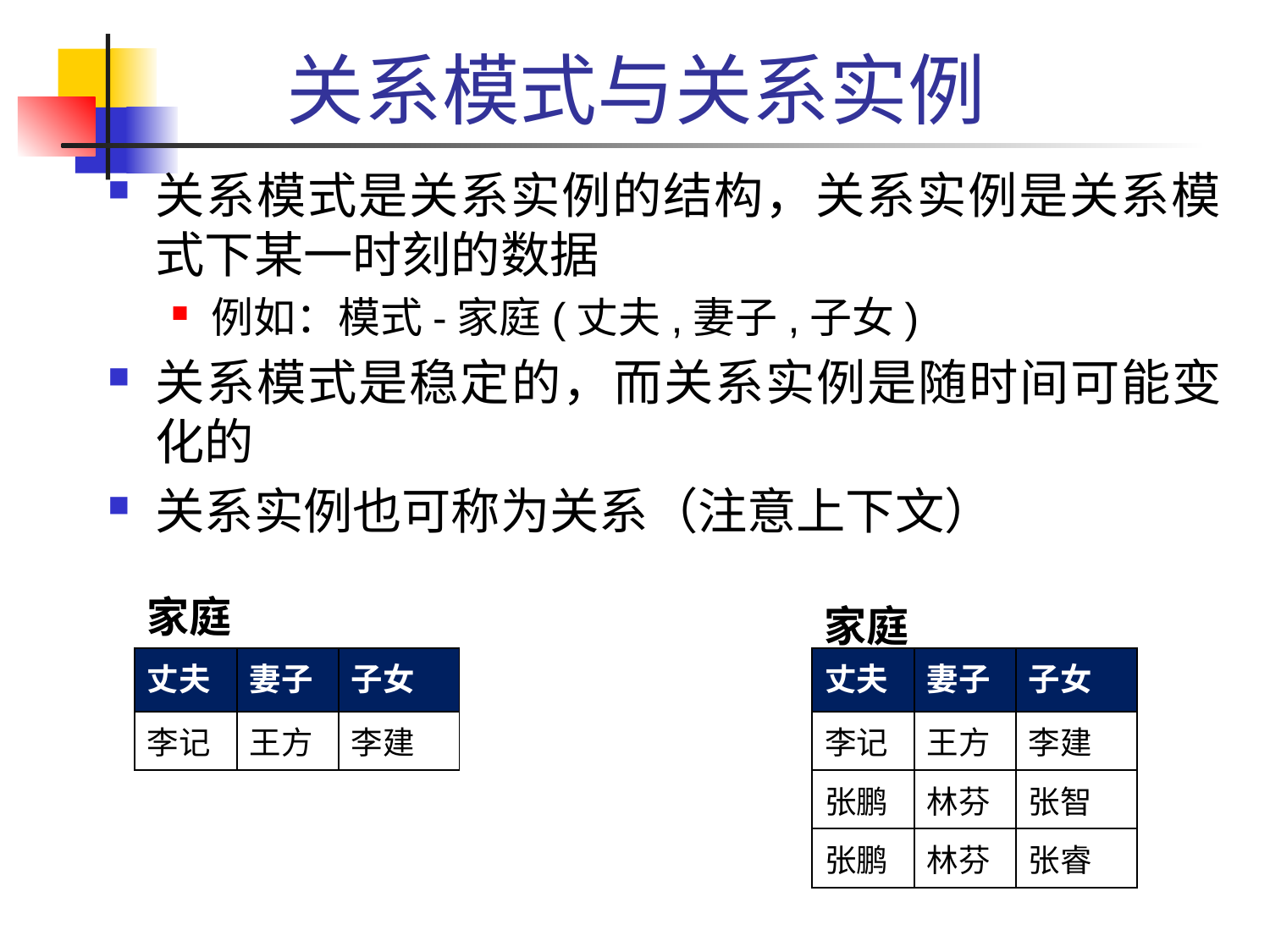

# 关系模式与关系实例
关系模式是关系实例的结构，关系实例是关系模式下某一时刻的数据
例如：模式-家庭(丈夫,妻子,子女)
关系模式是稳定的，而关系实例是随时间可能变化的
关系实例也可称为关系（注意上下文）

家庭
家庭
| 丈夫 | 妻子 | 子女 |
| --- | --- | --- |
| 李记 | 王方 | 李建 |
| 丈夫 | 妻子 | 子女 |
| --- | --- | --- |
| 李记 | 王方 | 李建 |
| 张鹏 | 林芬 | 张智 |
| 张鹏 | 林芬 | 张睿 |